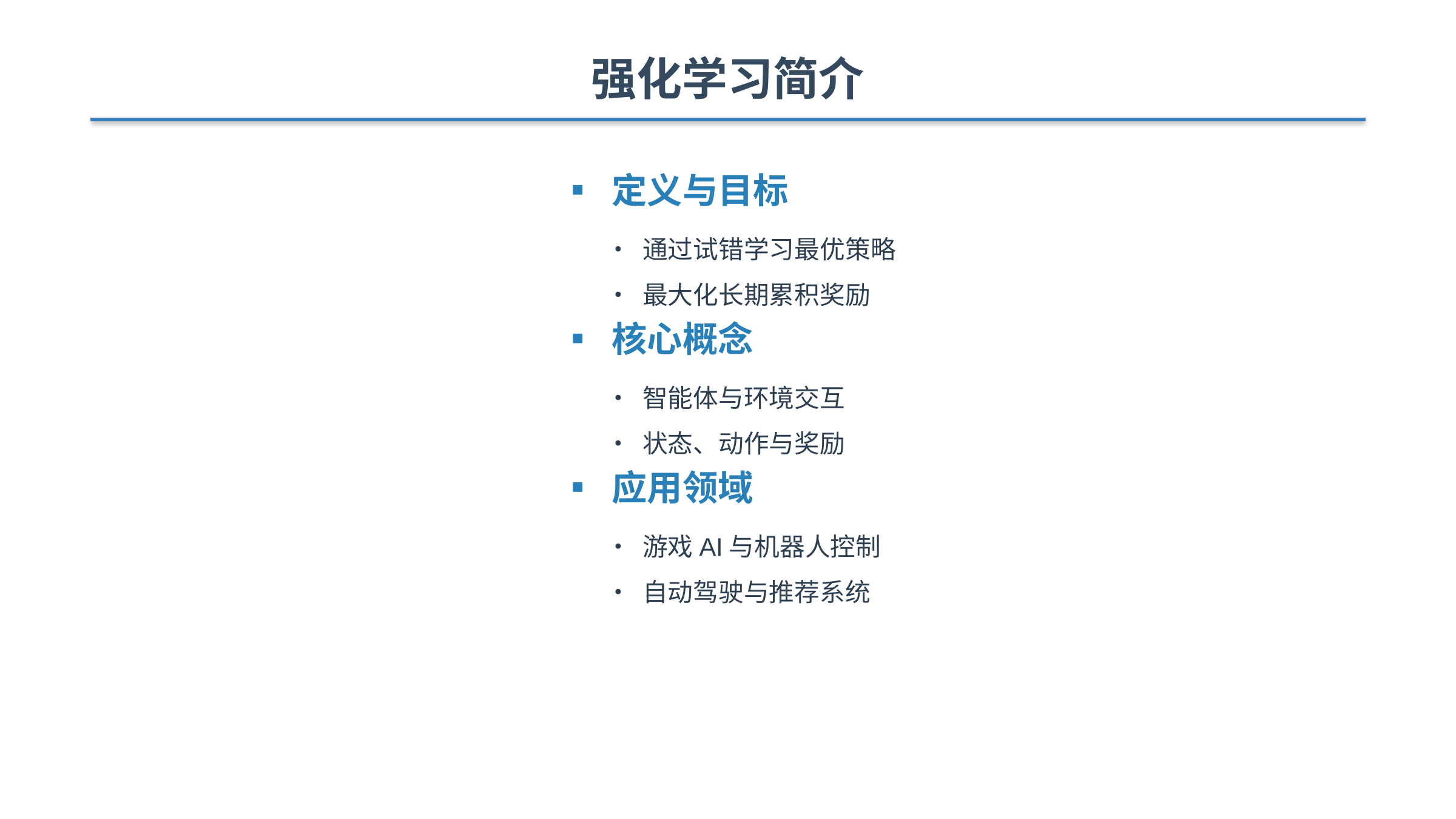

强化学习简介

▪ 定义与目标
• 通过试错学习最优策略
• 最大化长期累积奖励
▪ 核心概念
• 智能体与环境交互
• 状态、动作与奖励
▪ 应用领域
• 游戏AI与机器人控制
• 自动驾驶与推荐系统